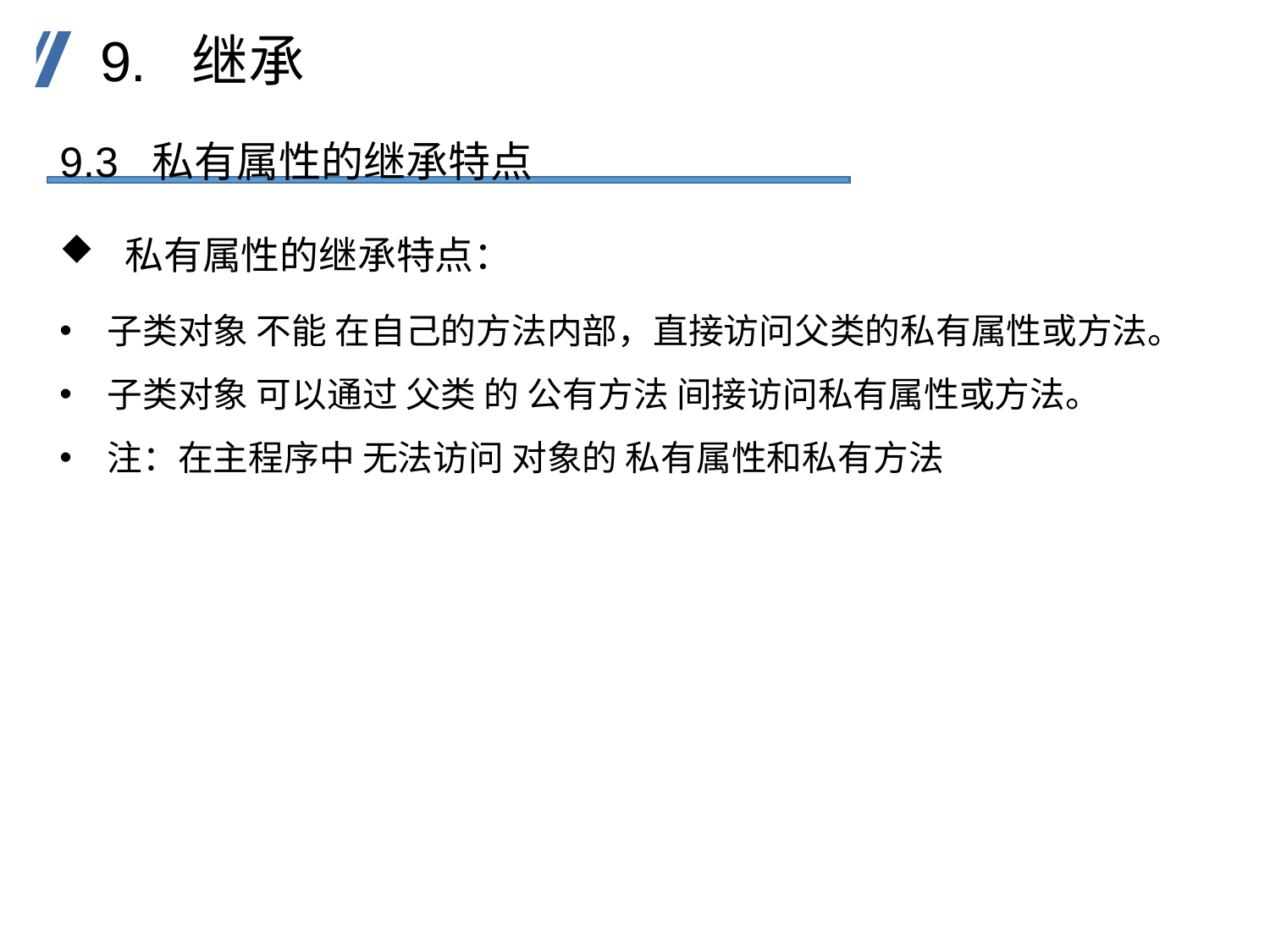

9.  继承
9.3  私有属性的继承特点

 私有属性的继承特点：
子类对象 不能 在自己的方法内部，直接访问父类的私有属性或方法。
子类对象 可以通过 父类 的 公有方法 间接访问私有属性或方法。
注：在主程序中 无法访问 对象的 私有属性和私有方法